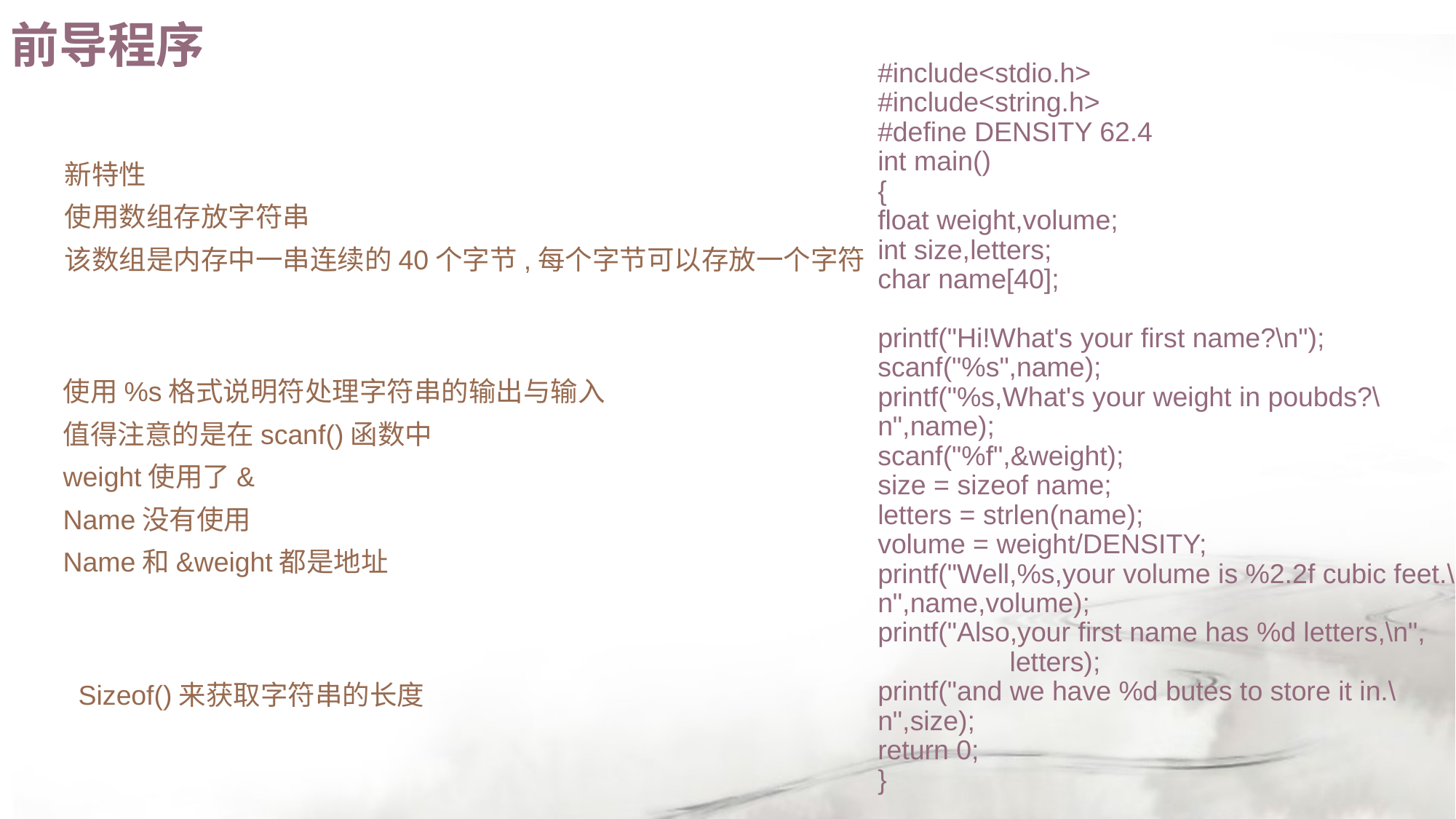

# 前导程序
#include<stdio.h>
#include<string.h>
#define DENSITY 62.4
int main()
{
float weight,volume;
int size,letters;
char name[40];

printf("Hi!What's your first name?\n");
scanf("%s",name);
printf("%s,What's your weight in poubds?\n",name);
scanf("%f",&weight);
size = sizeof name;
letters = strlen(name);
volume = weight/DENSITY;
printf("Well,%s,your volume is %2.2f cubic feet.\n",name,volume);
printf("Also,your first name has %d letters,\n",
	   letters);
printf("and we have %d butes to store it in.\n",size);
return 0;
}
新特性
使用数组存放字符串
该数组是内存中一串连续的40个字节,每个字节可以存放一个字符
使用%s格式说明符处理字符串的输出与输入
值得注意的是在scanf()函数中
weight使用了&
Name没有使用
Name和&weight都是地址
Sizeof()来获取字符串的长度